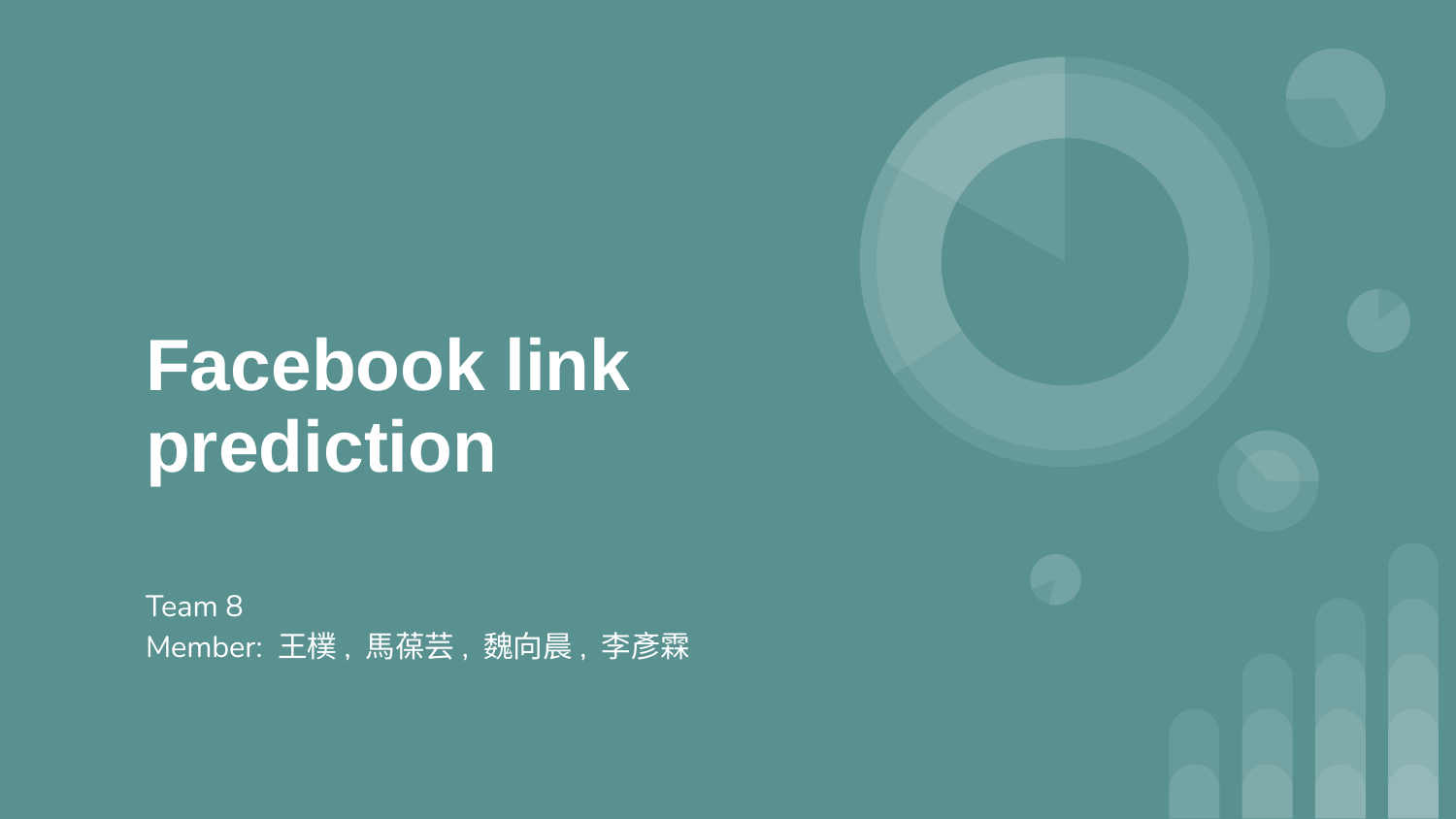

# Facebook link prediction
Team 8
Member: 王樸, 馬葆芸, 魏向晨, 李彥霖